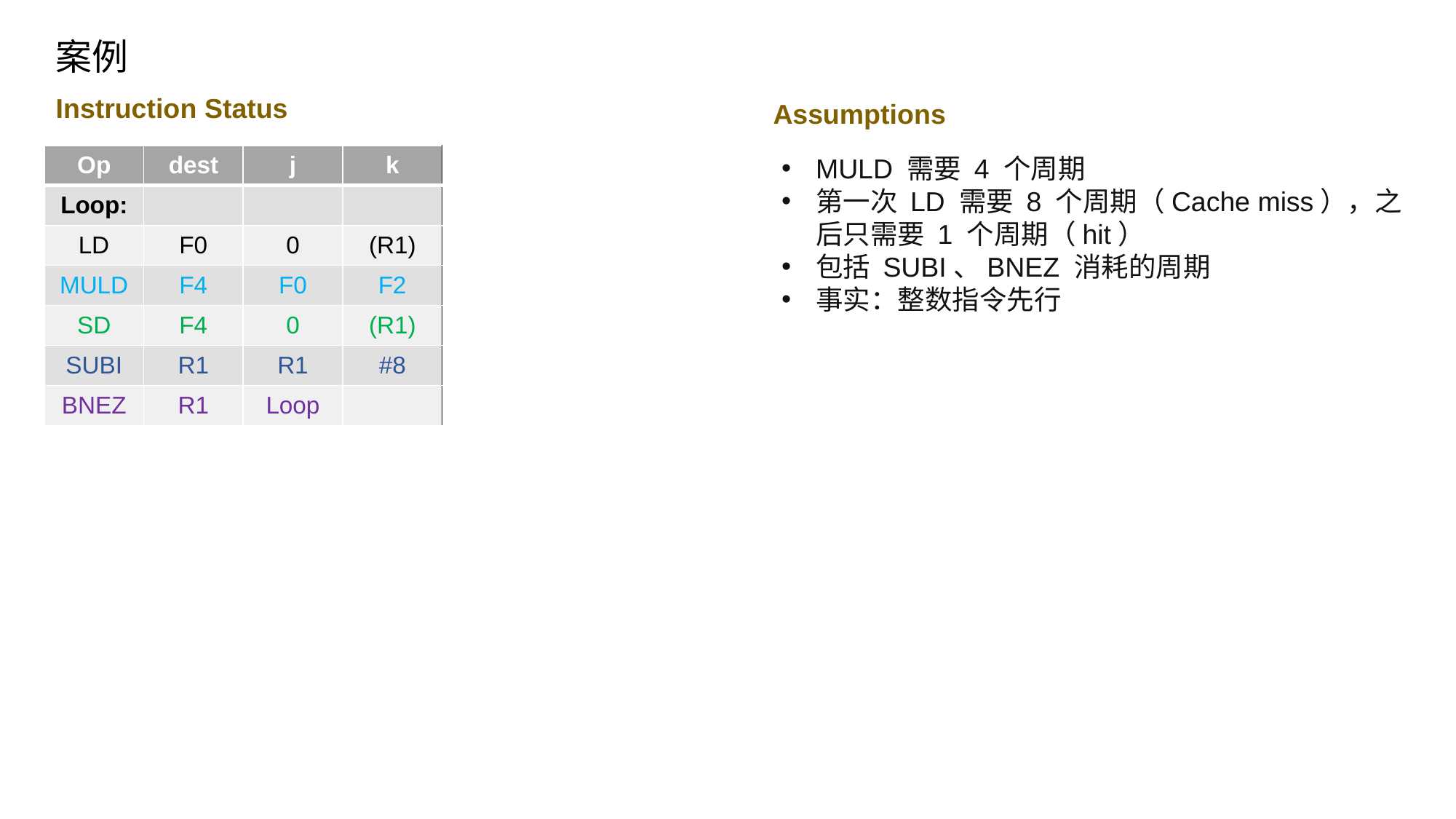

# 案例
Instruction Status
Assumptions
| Op | dest | j | k |
| --- | --- | --- | --- |
| Loop: |  |  |  |
| LD | F0 | 0 | (R1) |
| MULD | F4 | F0 | F2 |
| SD | F4 | 0 | (R1) |
| SUBI | R1 | R1 | #8 |
| BNEZ | R1 | Loop |  |
MULD 需要 4 个周期
第一次 LD 需要 8 个周期（Cache miss），之后只需要 1 个周期（hit）
包括 SUBI、BNEZ 消耗的周期
事实：整数指令先行